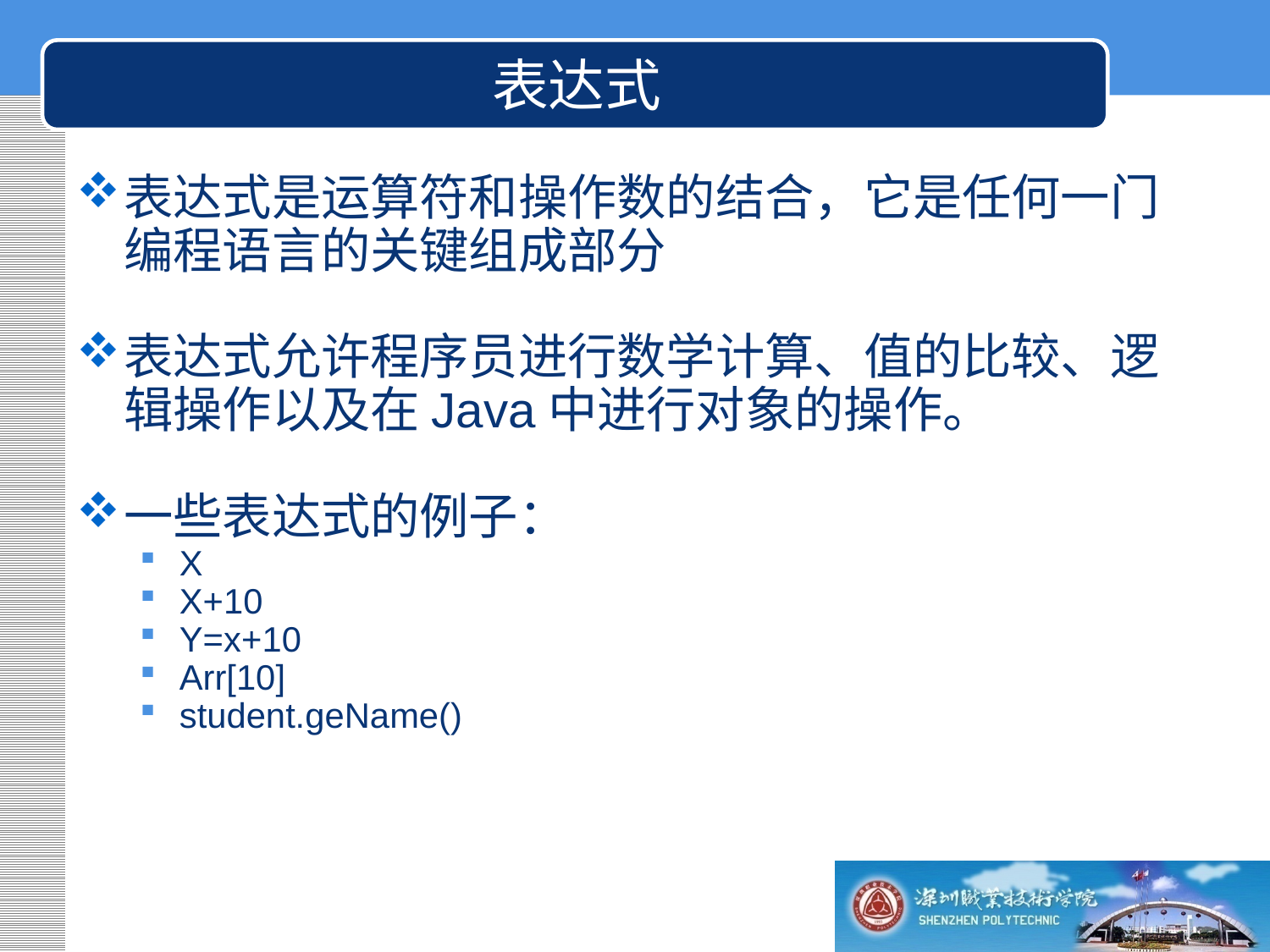

表达式
表达式是运算符和操作数的结合，它是任何一门编程语言的关键组成部分

表达式允许程序员进行数学计算、值的比较、逻辑操作以及在Java中进行对象的操作。

一些表达式的例子：
X
X+10
Y=x+10
Arr[10]
student.geName()